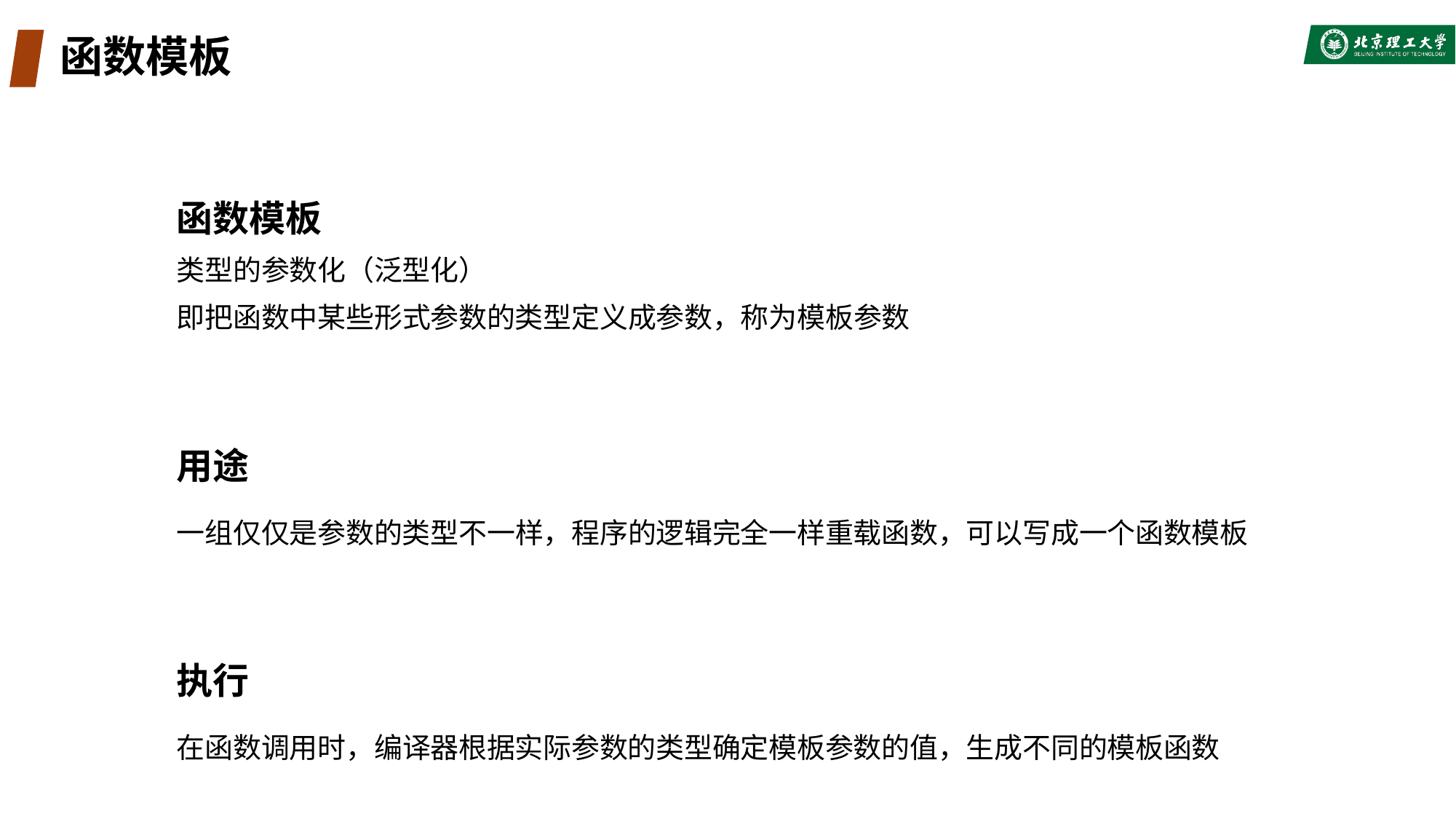

# 函数模板
函数模板
类型的参数化（泛型化）
即把函数中某些形式参数的类型定义成参数，称为模板参数

用途
一组仅仅是参数的类型不一样，程序的逻辑完全一样重载函数，可以写成一个函数模板

执行
在函数调用时，编译器根据实际参数的类型确定模板参数的值，生成不同的模板函数